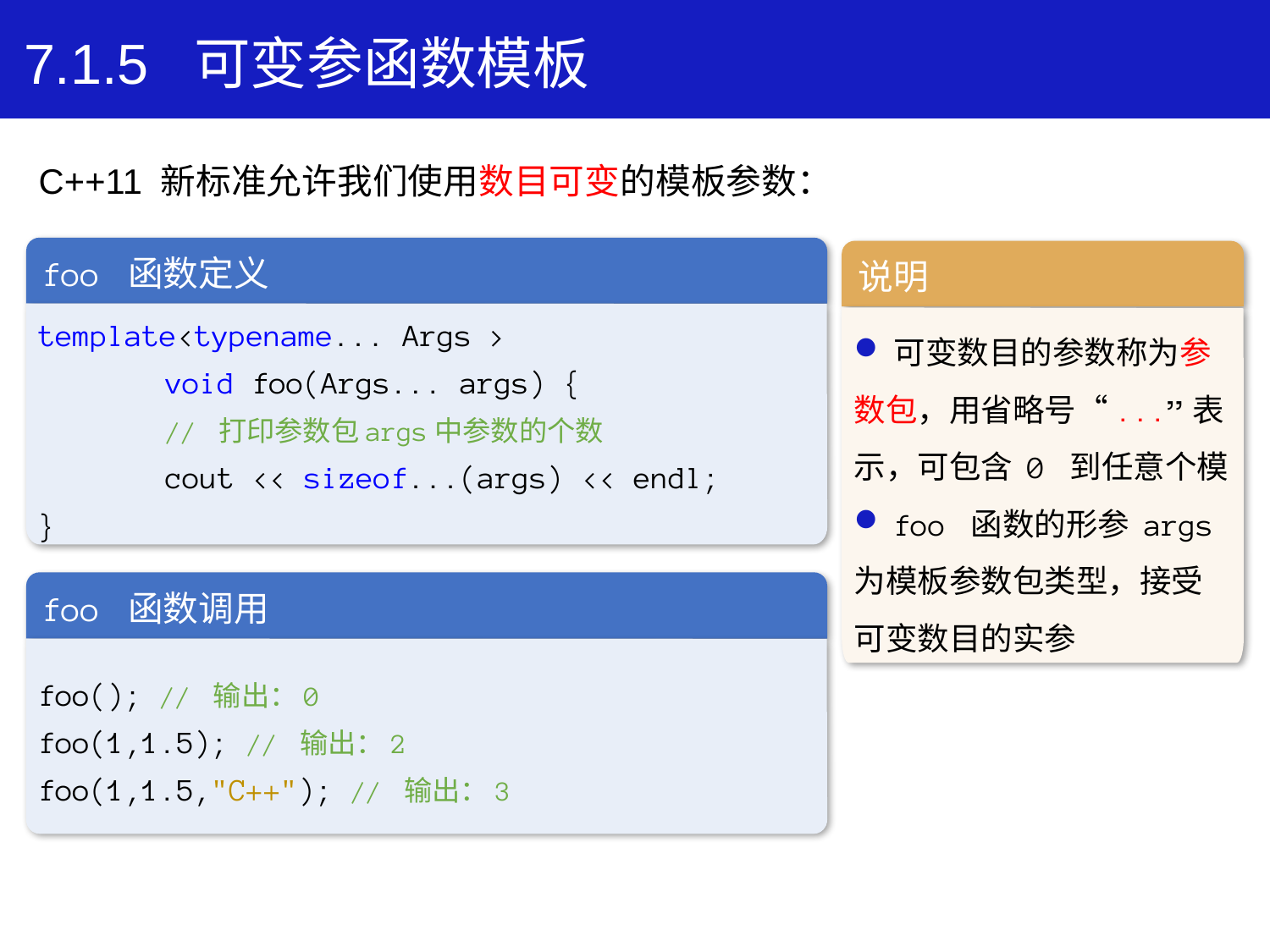

7.1.5  可变参函数模板
C++11 新标准允许我们使用数目可变的模板参数：
foo 函数定义
template<typename... Args >
	void foo(Args... args) {
	// 打印参数包args中参数的个数
	cout << sizeof...(args) << endl;
}
学习目标
说明
可变数目的参数称为参
数包，用省略号“...”表示，可包含 0 到任意个模
foo 函数的形参 args
为模板参数包类型，接受可变数目的实参
foo 函数调用
foo(); // 输出：0
foo(1,1.5); // 输出：2
foo(1,1.5,"C++"); // 输出：3
24